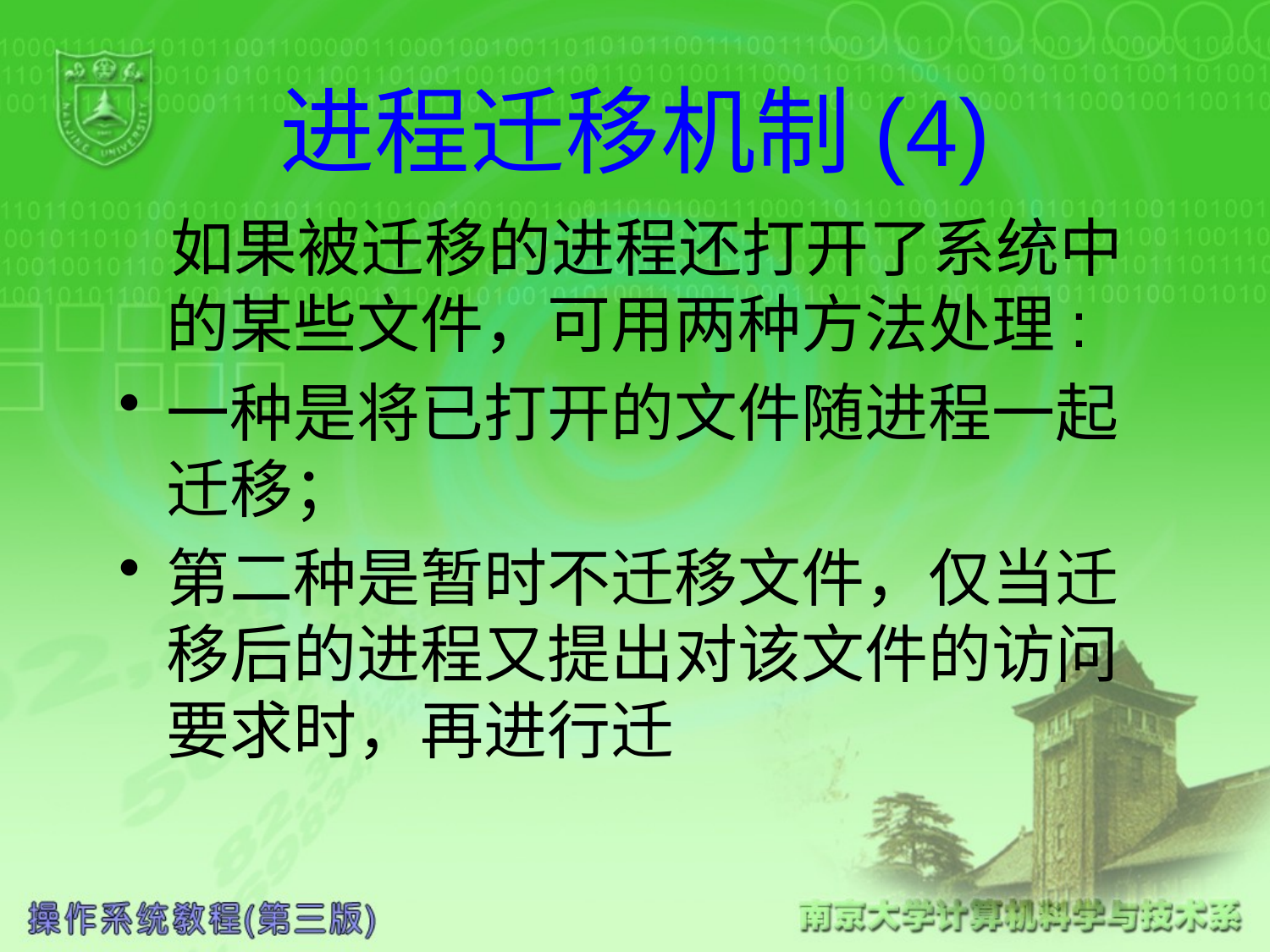

# 进程迁移机制(4)
   如果被迁移的进程还打开了系统中的某些文件，可用两种方法处理:
一种是将已打开的文件随进程一起迁移；
第二种是暂时不迁移文件，仅当迁移后的进程又提出对该文件的访问要求时，再进行迁